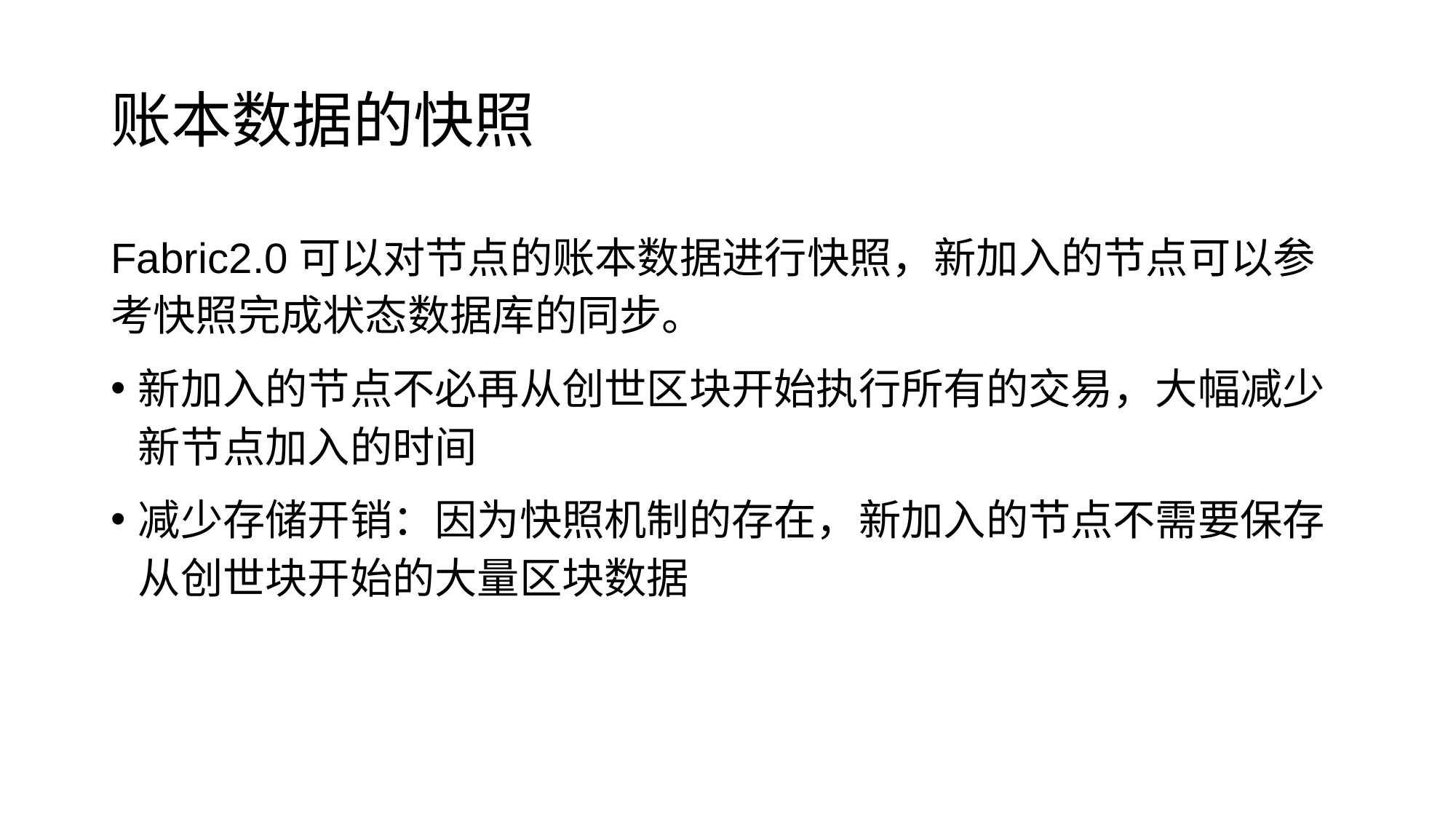

# 账本数据的快照
Fabric2.0可以对节点的账本数据进行快照，新加入的节点可以参考快照完成状态数据库的同步。
新加入的节点不必再从创世区块开始执行所有的交易，大幅减少新节点加入的时间
减少存储开销：因为快照机制的存在，新加入的节点不需要保存从创世块开始的大量区块数据